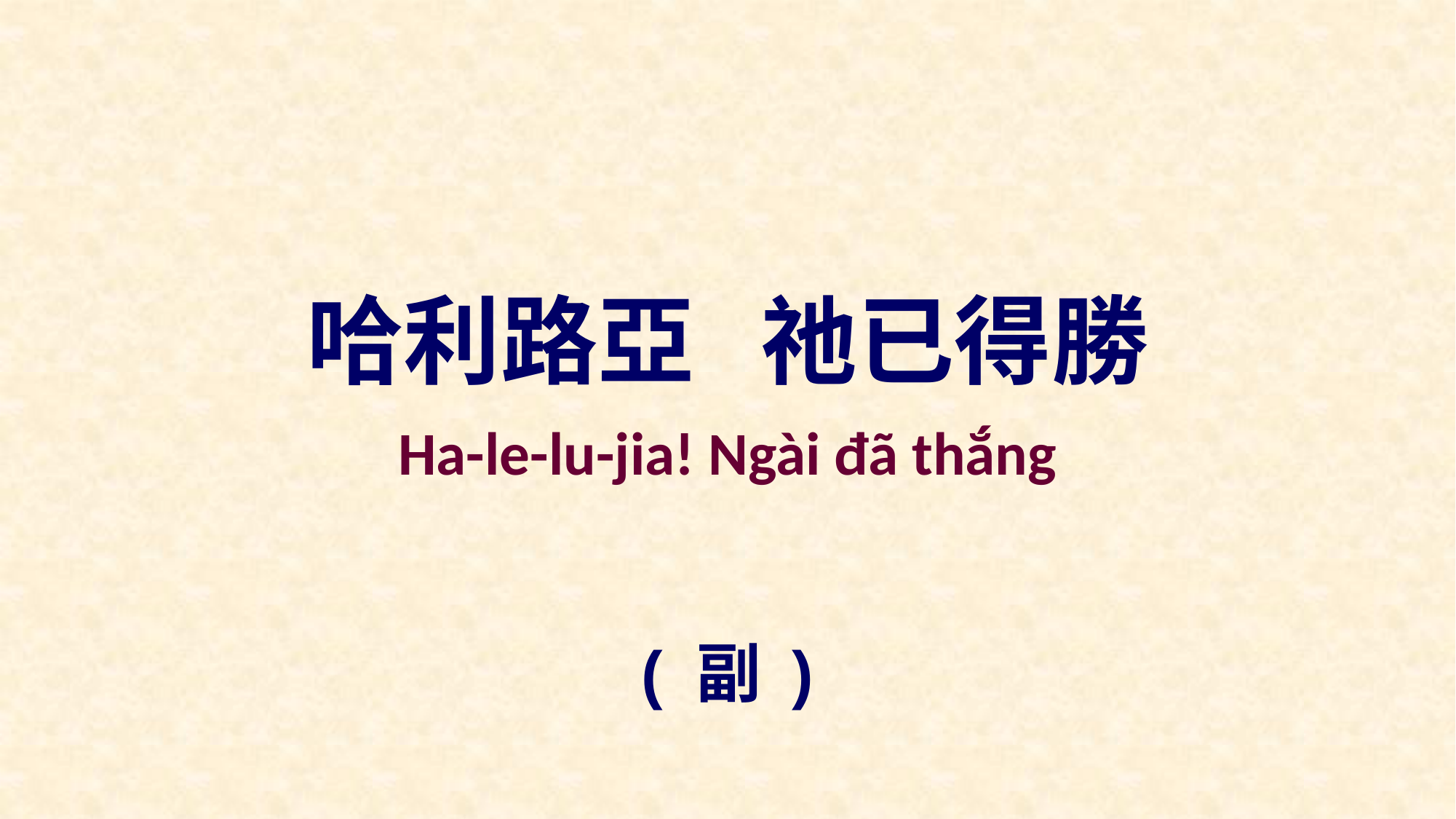

哈利路亞   祂已得勝
Ha-le-lu-jia! Ngài đã thắng
( 副 )